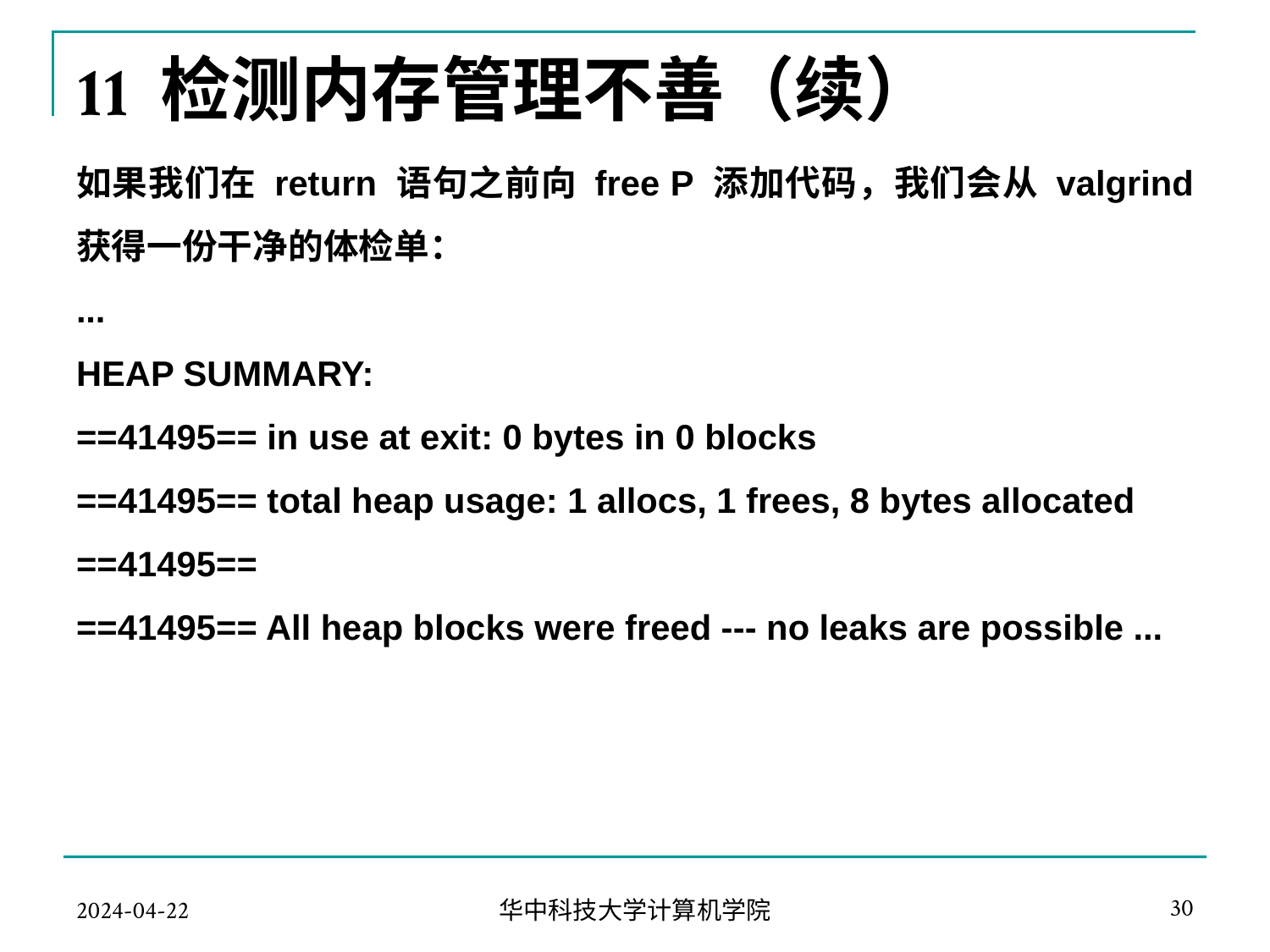

# 11 检测内存管理不善（续）
如果我们在 return 语句之前向 free P 添加代码，我们会从 valgrind 获得一份干净的体检单：
...
HEAP SUMMARY:
==41495== in use at exit: 0 bytes in 0 blocks
==41495== total heap usage: 1 allocs, 1 frees, 8 bytes allocated
==41495==
==41495== All heap blocks were freed --- no leaks are possible ...
2024-04-22
30
华中科技大学计算机学院